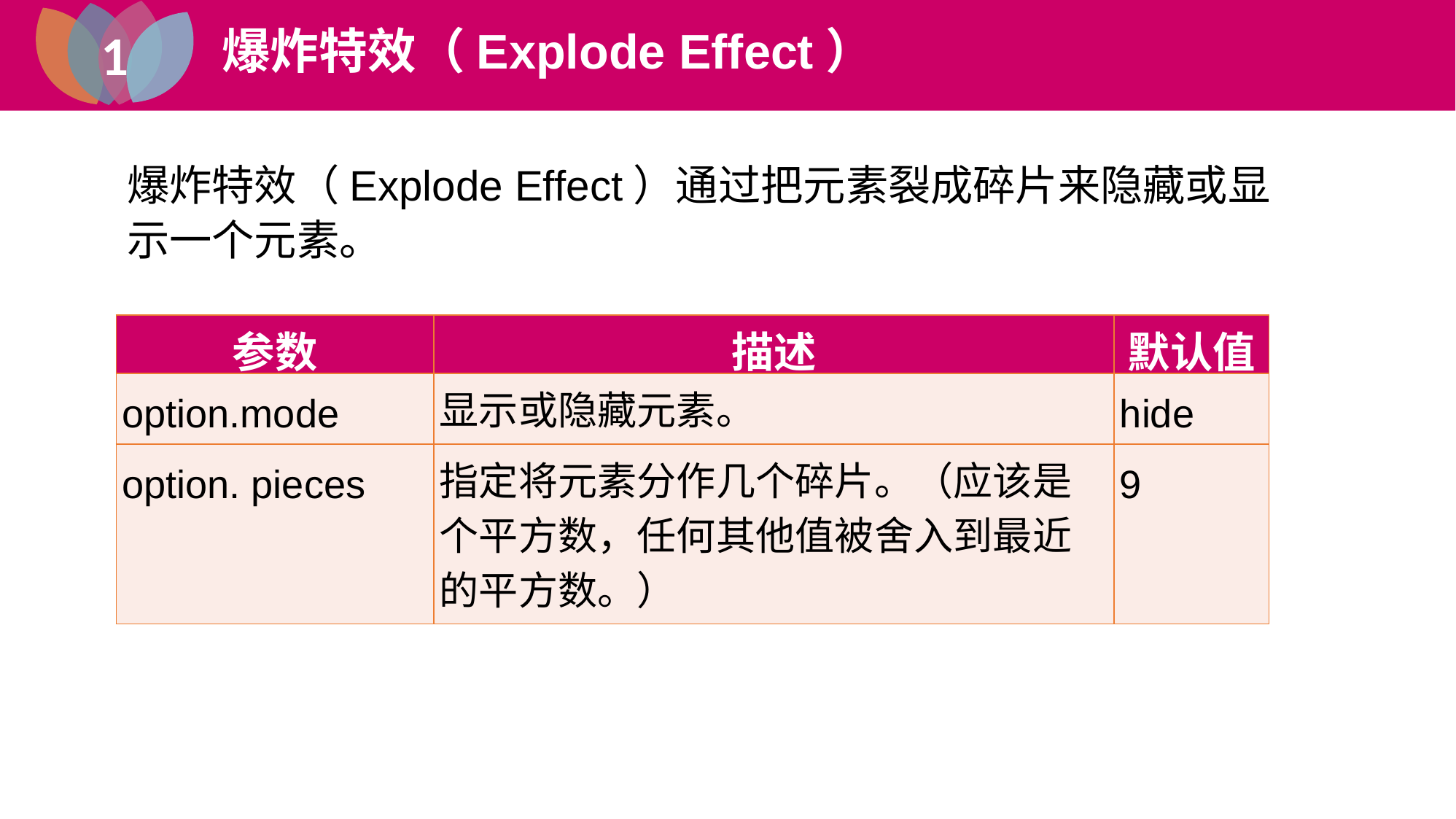

1
爆炸特效（Explode Effect）
1
爆炸特效（Explode Effect）通过把元素裂成碎片来隐藏或显示一个元素。
| 参数 | 描述 | 默认值 |
| --- | --- | --- |
| option.mode | 显示或隐藏元素。 | hide |
| option. pieces | 指定将元素分作几个碎片。（应该是个平方数，任何其他值被舍入到最近的平方数。） | 9 |